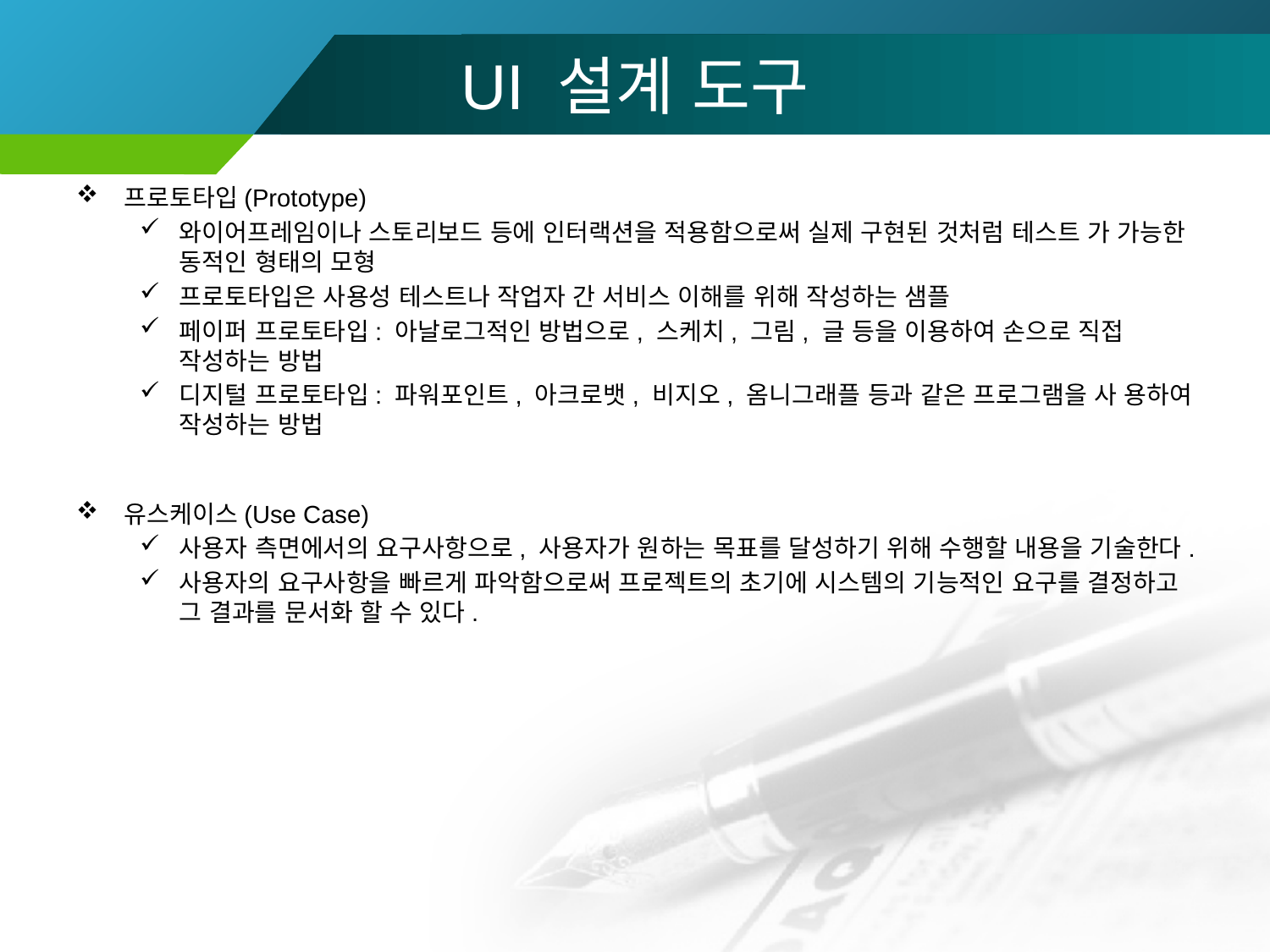

# UI 설계 도구
프로토타입(Prototype)
와이어프레임이나 스토리보드 등에 인터랙션을 적용함으로써 실제 구현된 것처럼 테스트 가 가능한 동적인 형태의 모형
프로토타입은 사용성 테스트나 작업자 간 서비스 이해를 위해 작성하는 샘플
페이퍼 프로토타입: 아날로그적인 방법으로, 스케치, 그림, 글 등을 이용하여 손으로 직접 작성하는 방법
디지털 프로토타입: 파워포인트, 아크로뱃, 비지오, 옴니그래플 등과 같은 프로그램을 사 용하여 작성하는 방법

유스케이스(Use Case)
사용자 측면에서의 요구사항으로, 사용자가 원하는 목표를 달성하기 위해 수행할 내용을 기술한다.
사용자의 요구사항을 빠르게 파악함으로써 프로젝트의 초기에 시스템의 기능적인 요구를 결정하고 그 결과를 문서화 할 수 있다.